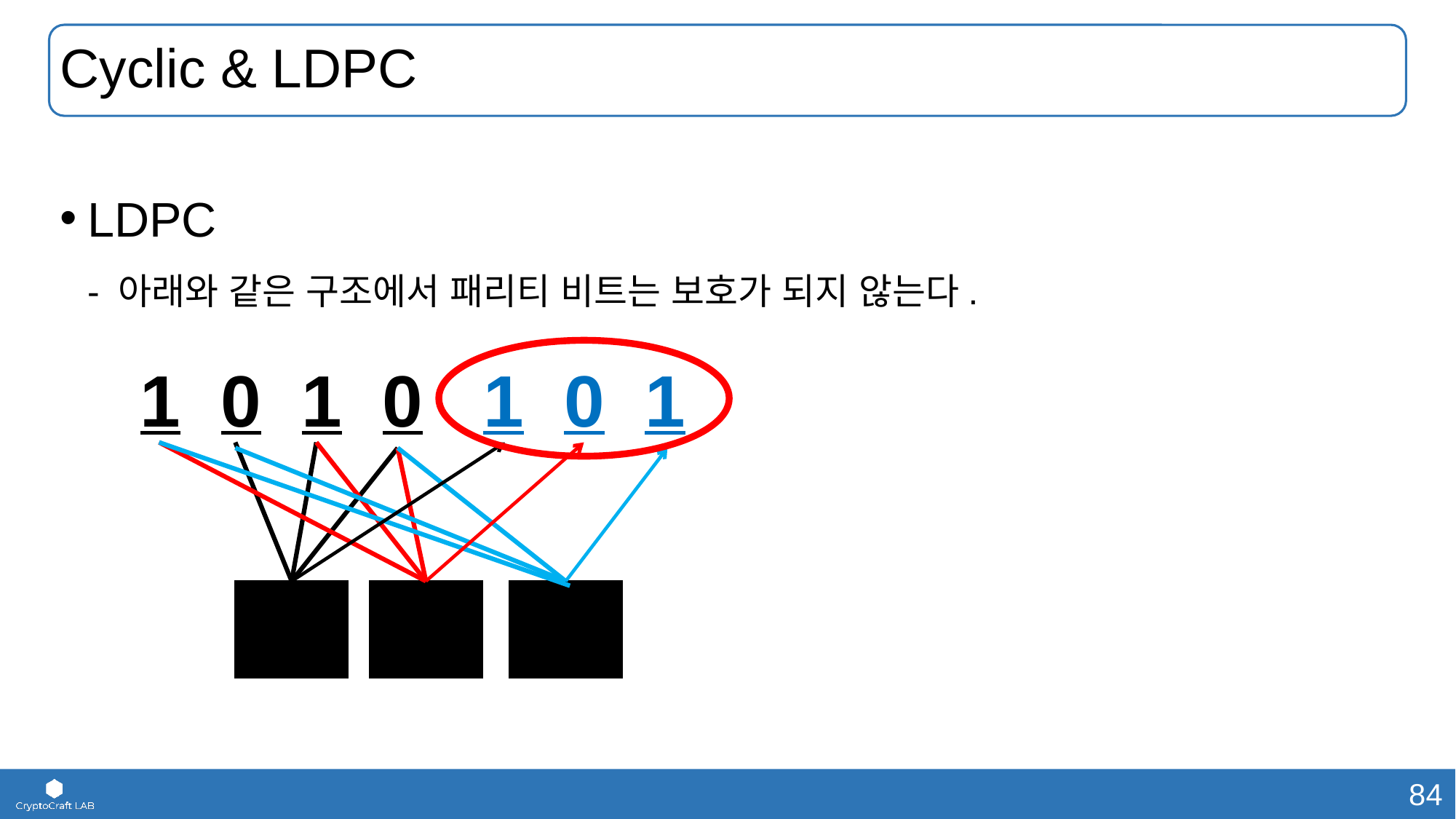

# Cyclic & LDPC
LDPC
- 아래와 같은 구조에서 패리티 비트는 보호가 되지 않는다.

1  0  1  0   1  0  1